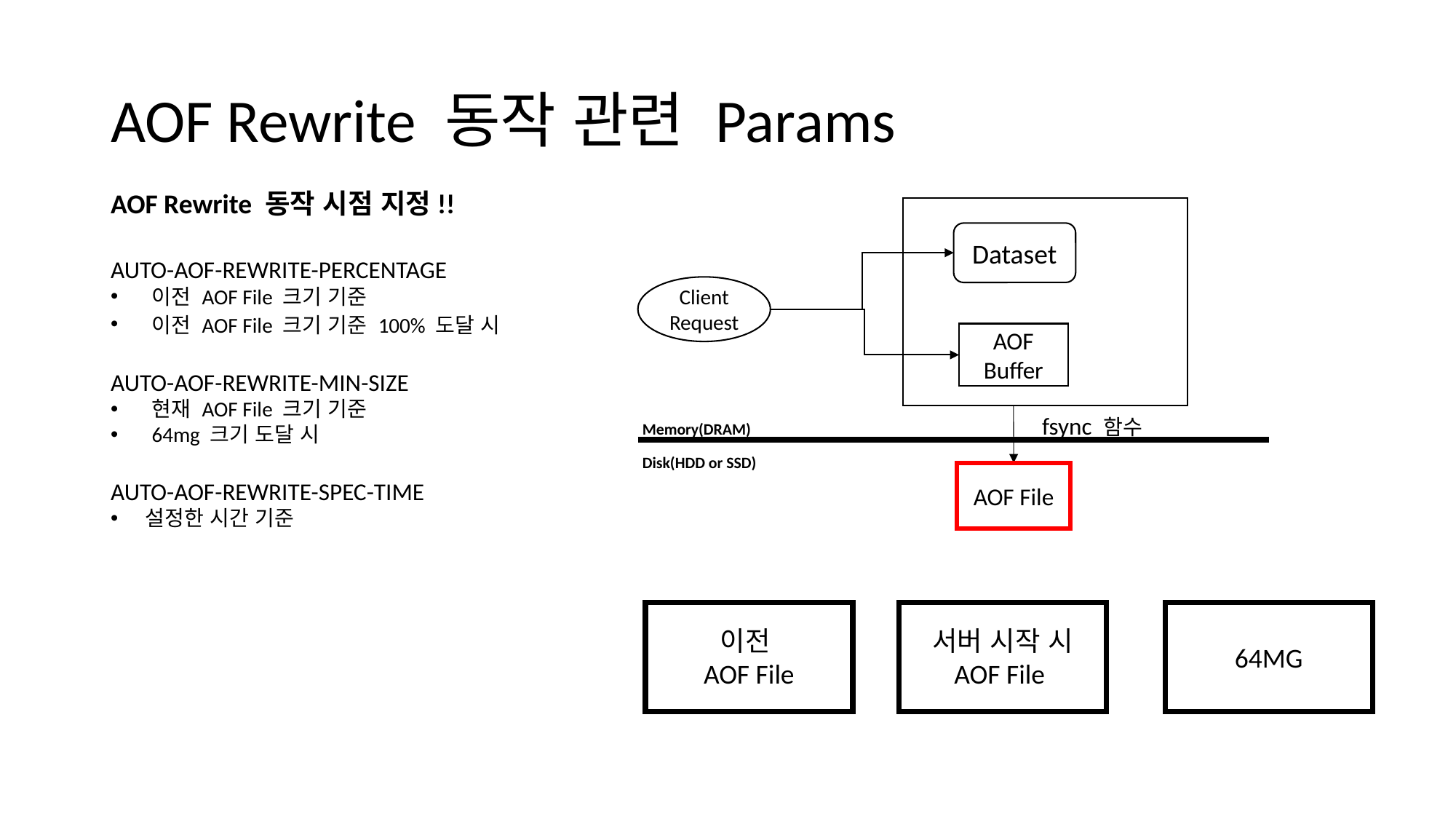

# AOF Rewrite 동작 관련 Params
AOF Rewrite 동작 시점 지정!!

Dataset
Client Request
AOF Buffer
fsync 함수
Memory(DRAM)
Disk(HDD or SSD)
AOF File
AUTO-AOF-REWRITE-PERCENTAGE
이전 AOF File 크기 기준
이전 AOF File 크기 기준 100% 도달 시

AUTO-AOF-REWRITE-MIN-SIZE
현재 AOF File 크기 기준
64mg 크기 도달 시

AUTO-AOF-REWRITE-SPEC-TIME
설정한 시간 기준

이전
AOF File
서버 시작 시 AOF File
64MG